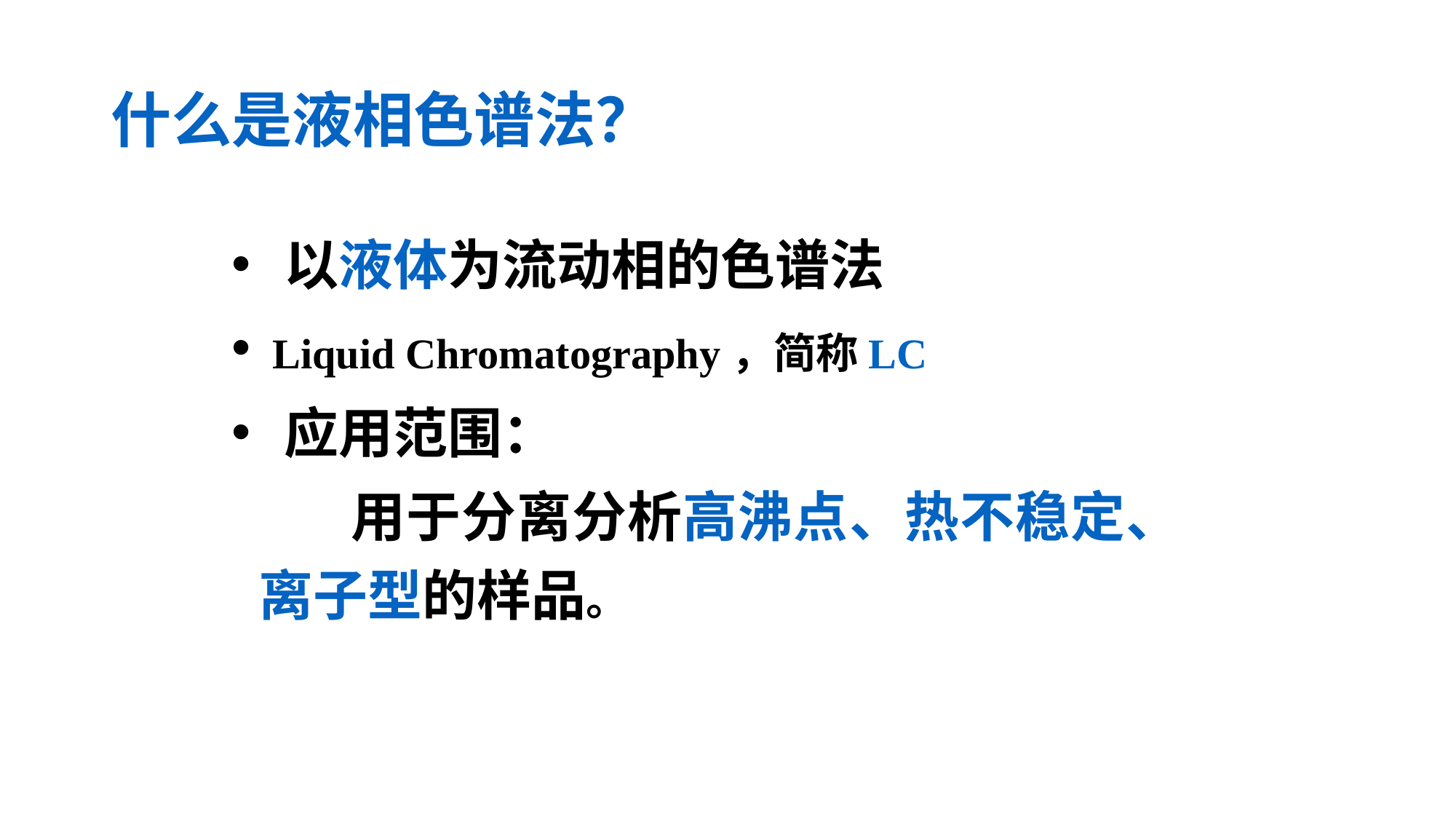

什么是液相色谱法？
 以液体为流动相的色谱法
 Liquid Chromatography，简称LC
 应用范围：
        用于分离分析高沸点、热不稳定、离子型的样品。